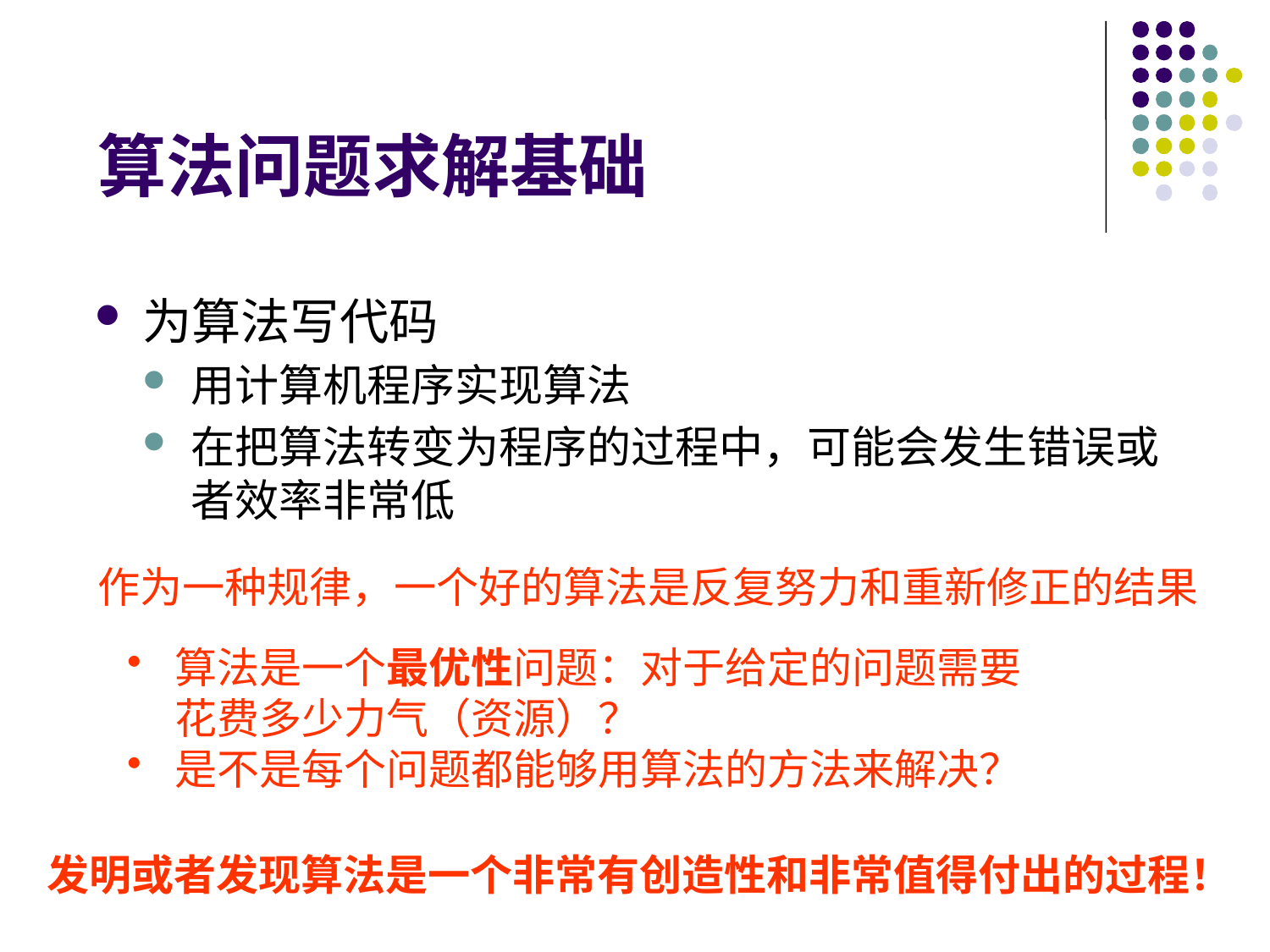

算法问题求解基础
为算法写代码
用计算机程序实现算法
在把算法转变为程序的过程中，可能会发生错误或者效率非常低
作为一种规律，一个好的算法是反复努力和重新修正的结果
算法是一个最优性问题：对于给定的问题需要花费多少力气（资源）？
是不是每个问题都能够用算法的方法来解决？

发明或者发现算法是一个非常有创造性和非常值得付出的过程！